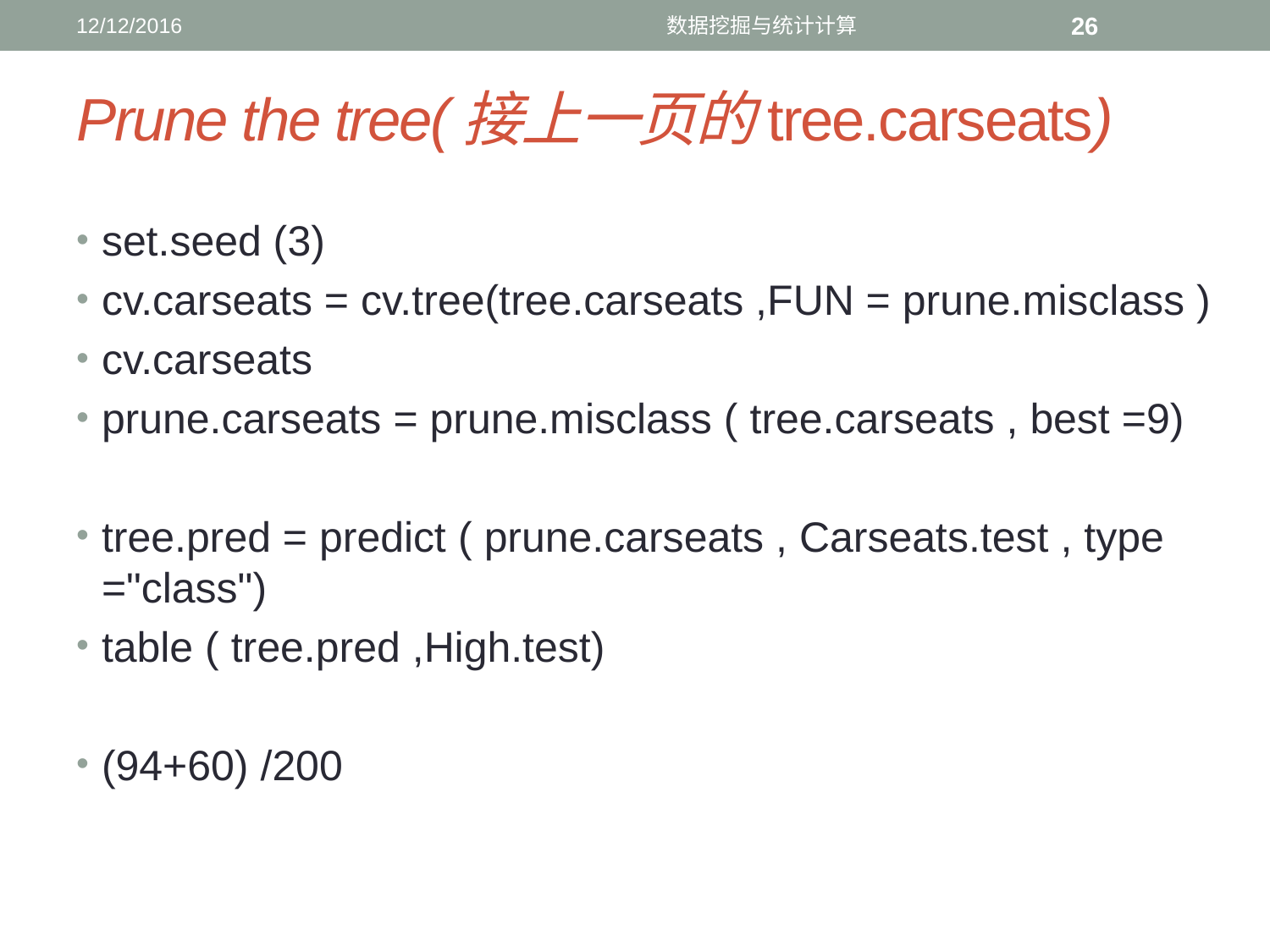

12/12/2016
数据挖掘与统计计算
26
# Prune the tree(接上一页的tree.carseats)
set.seed (3)
cv.carseats = cv.tree(tree.carseats ,FUN = prune.misclass )
cv.carseats
prune.carseats = prune.misclass ( tree.carseats , best =9)

tree.pred = predict ( prune.carseats , Carseats.test , type ="class")
table ( tree.pred ,High.test)

(94+60) /200